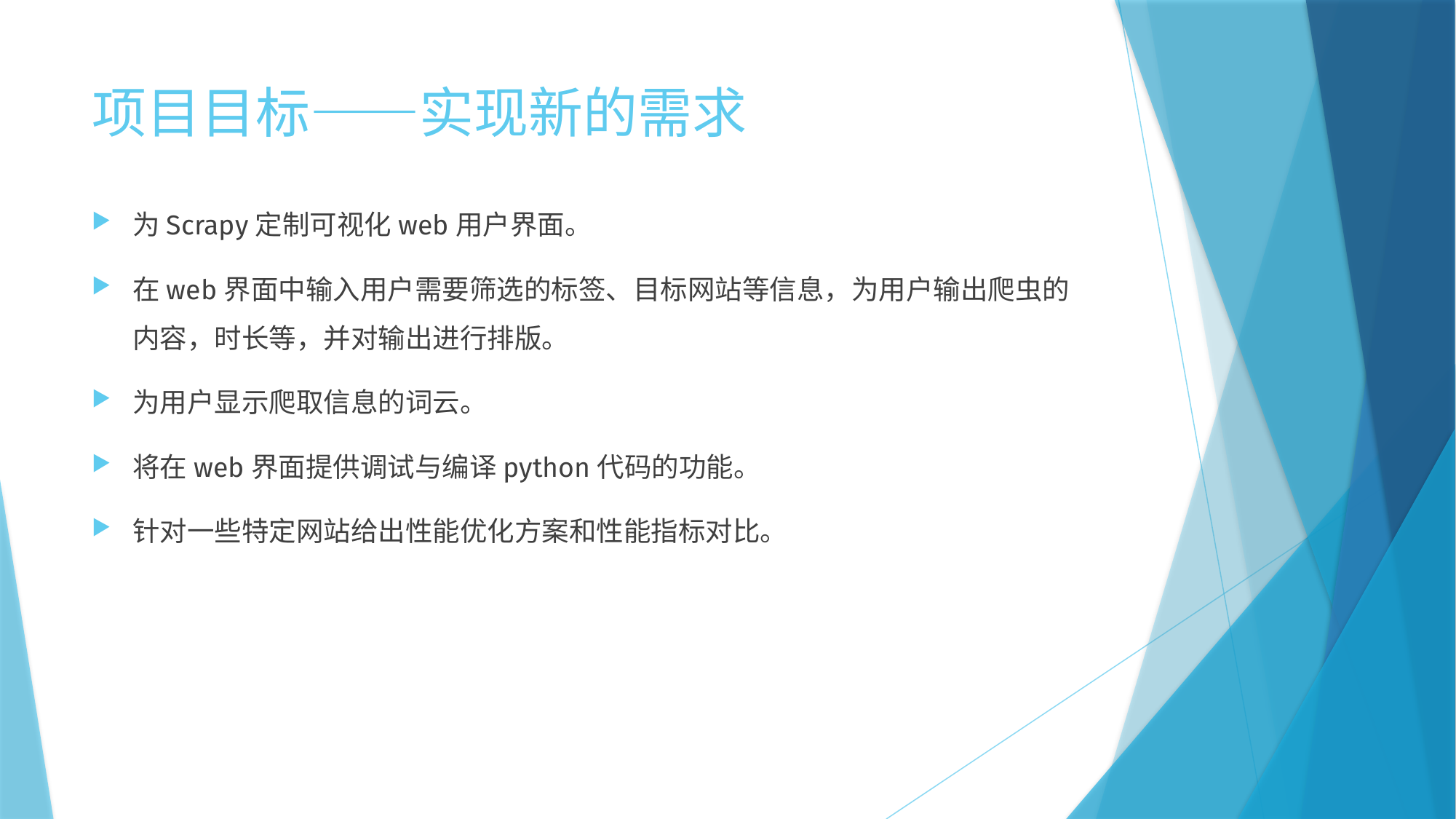

# 项目目标——实现新的需求
为Scrapy定制可视化web用户界面。
在web界面中输入用户需要筛选的标签、目标网站等信息，为用户输出爬虫的内容，时长等，并对输出进行排版。
为用户显示爬取信息的词云。
将在web界面提供调试与编译python代码的功能。
针对一些特定网站给出性能优化方案和性能指标对比。